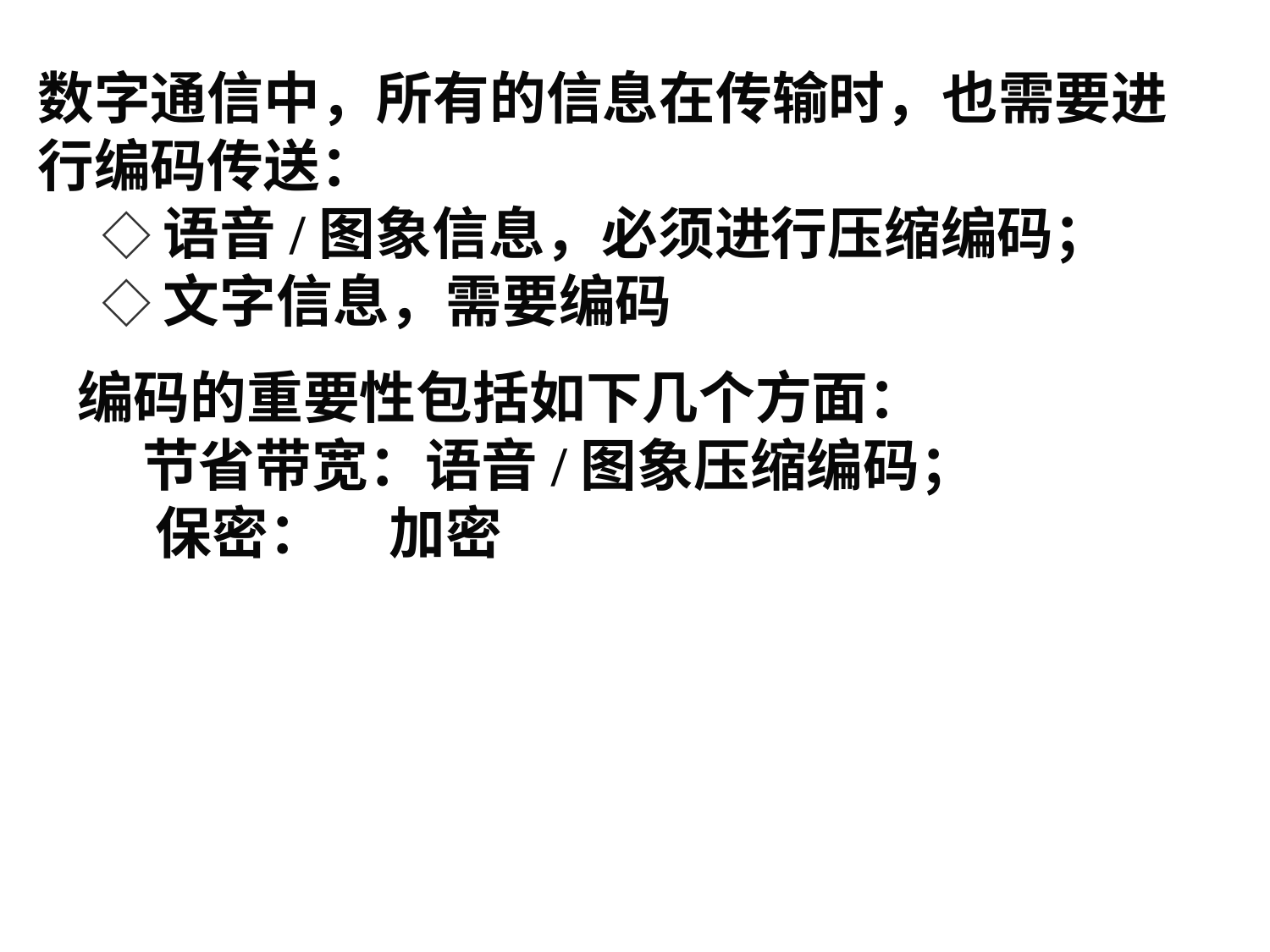

数字通信中，所有的信息在传输时，也需要进行编码传送：
     ◇语音/图象信息，必须进行压缩编码；
     ◇文字信息，需要编码
编码的重要性包括如下几个方面：
    节省带宽：语音/图象压缩编码；
     保密：     加密